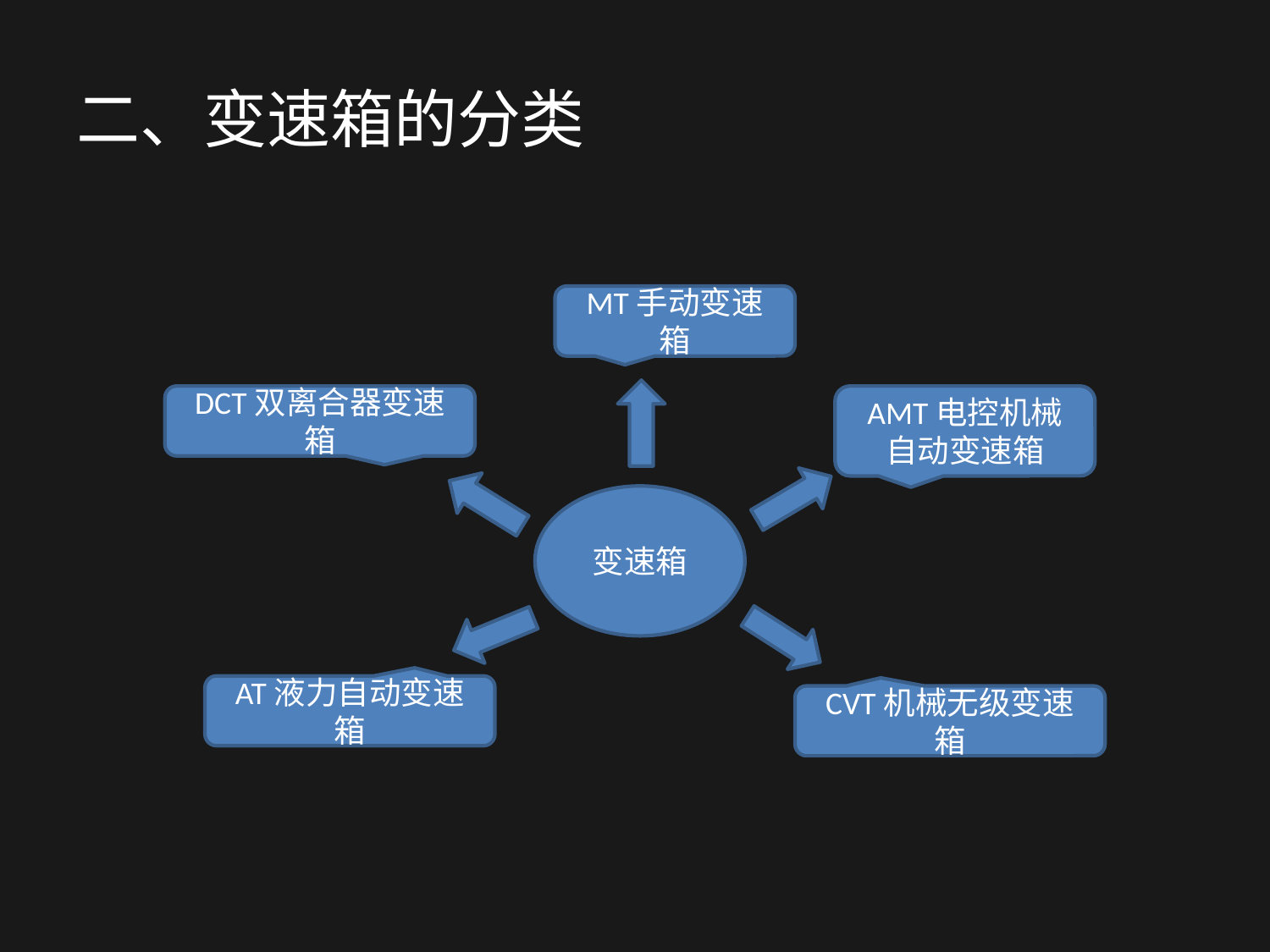

# 二、变速箱的分类
MT手动变速箱

DCT双离合器变速箱
AMT电控机械自动变速箱

变速箱

AT液力自动变速箱
CVT机械无级变速箱